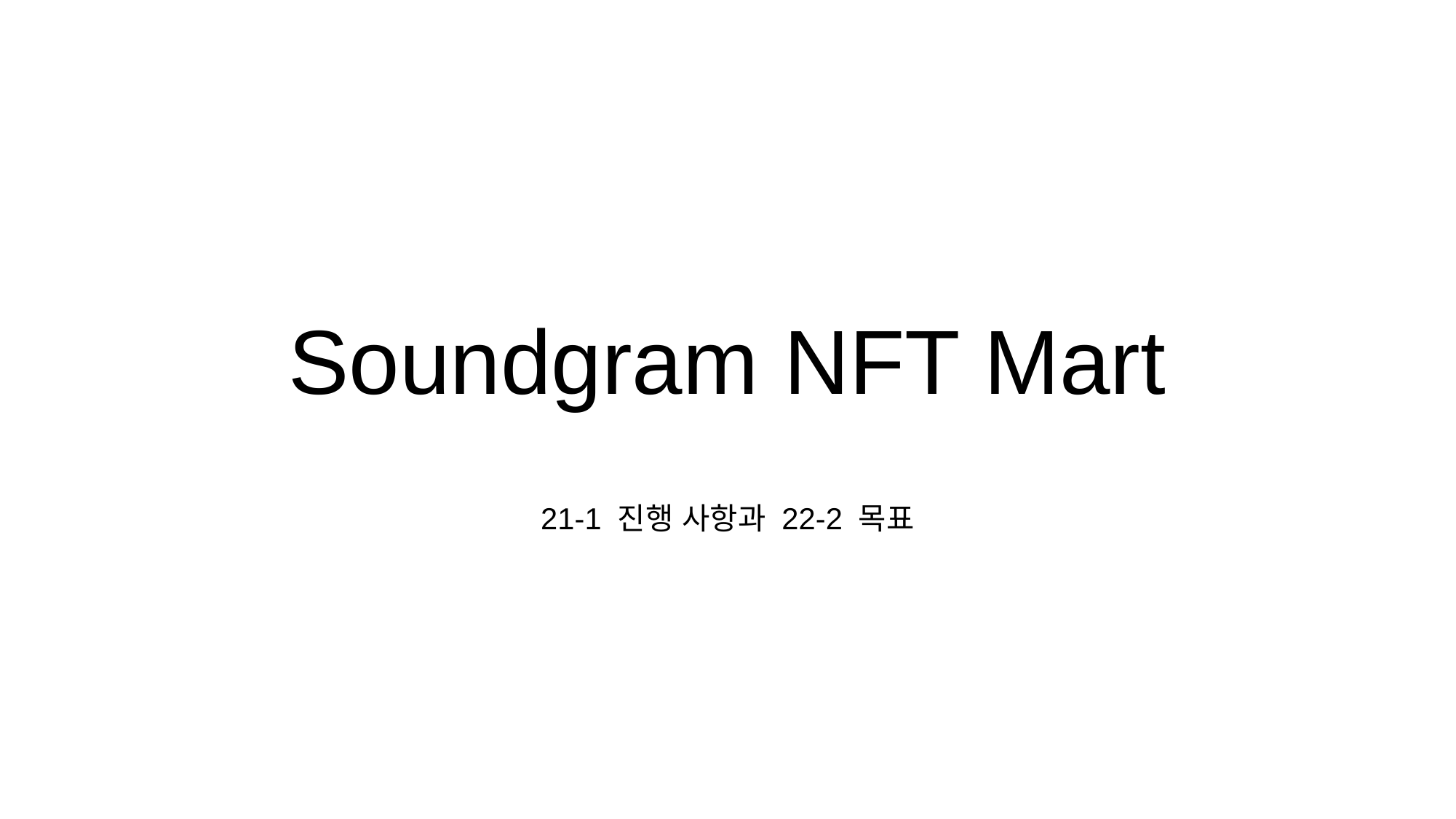

# Soundgram NFT Mart
21-1 진행 사항과 22-2 목표